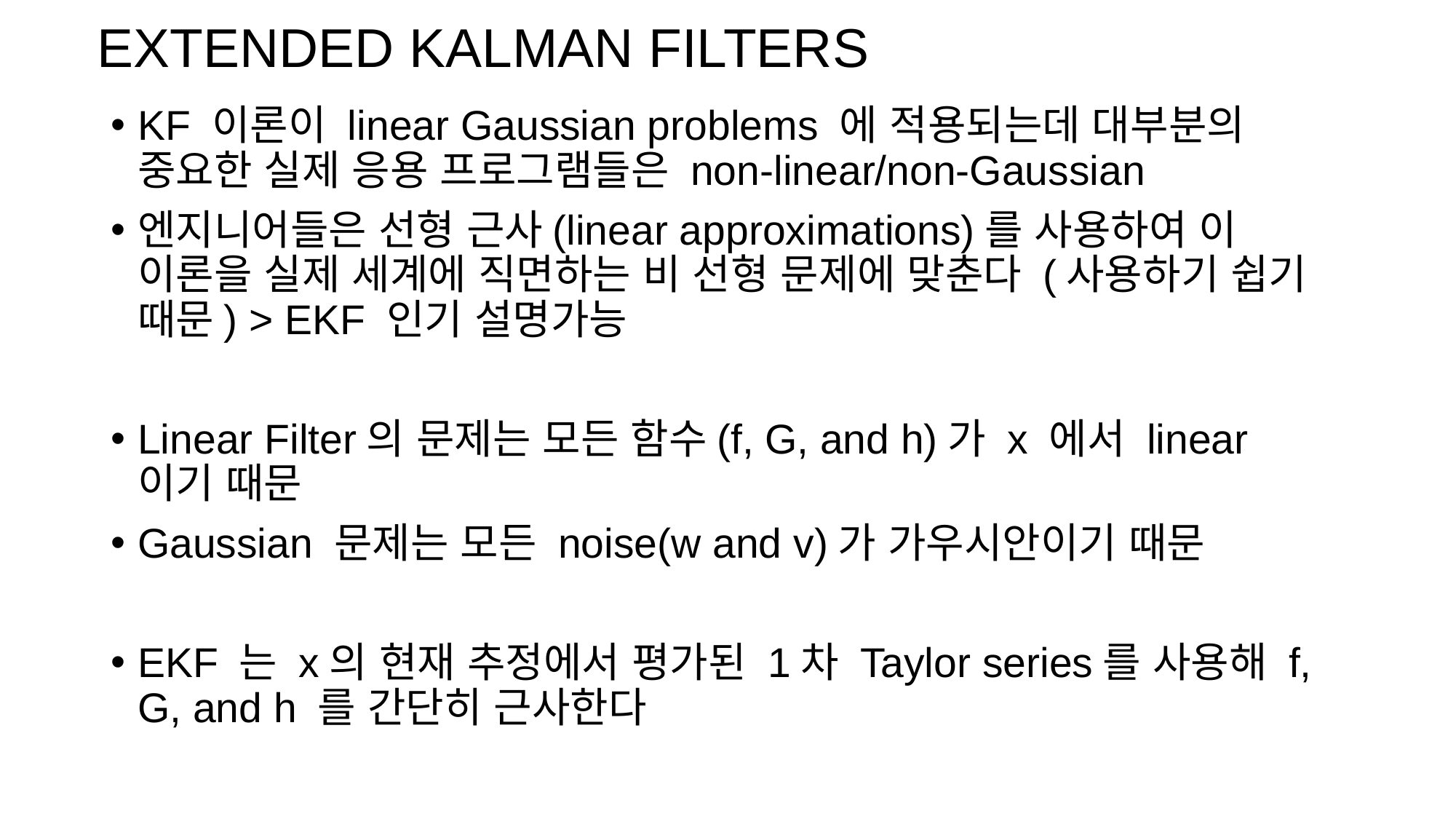

# EXTENDED KALMAN FILTERS
KF 이론이 linear Gaussian problems 에 적용되는데 대부분의 중요한 실제 응용 프로그램들은 non-linear/non-Gaussian
엔지니어들은 선형 근사(linear approximations)를 사용하여 이 이론을 실제 세계에 직면하는 비 선형 문제에 맞춘다 (사용하기 쉽기 때문) > EKF 인기 설명가능

Linear Filter의 문제는 모든 함수(f, G, and h)가 x 에서 linear 이기 때문
Gaussian 문제는 모든 noise(w and v)가 가우시안이기 때문

EKF 는 x의 현재 추정에서 평가된 1차 Taylor series를 사용해 f, G, and h 를 간단히 근사한다